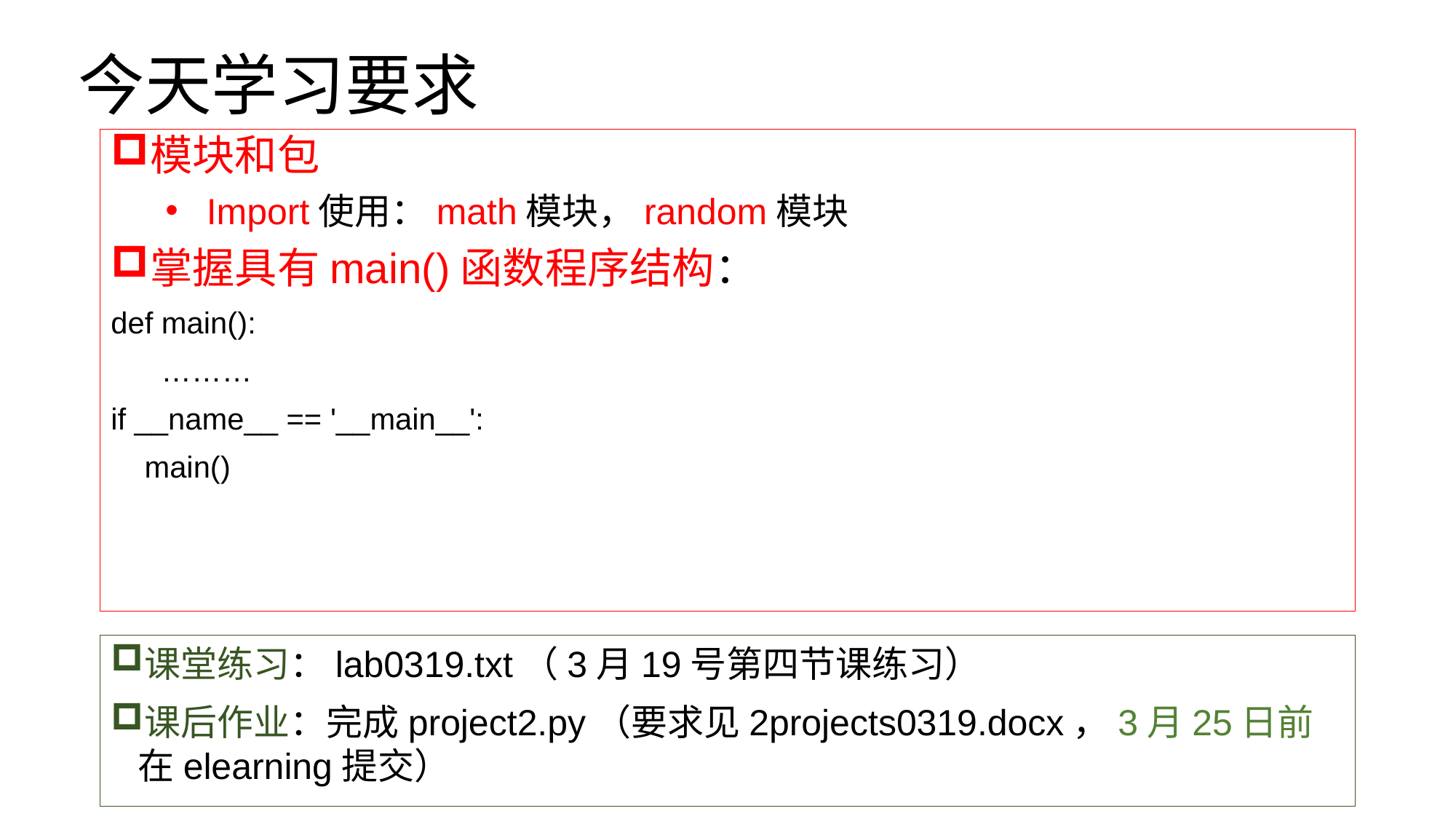

# 今天学习要求
模块和包
Import使用：math模块，random模块
掌握具有main()函数程序结构：
def main():
      ………
if __name__ == '__main__':
    main()

课堂练习：lab0319.txt（3月19号第四节课练习）
课后作业：完成project2.py（要求见2projects0319.docx，3月25日前在elearning提交）